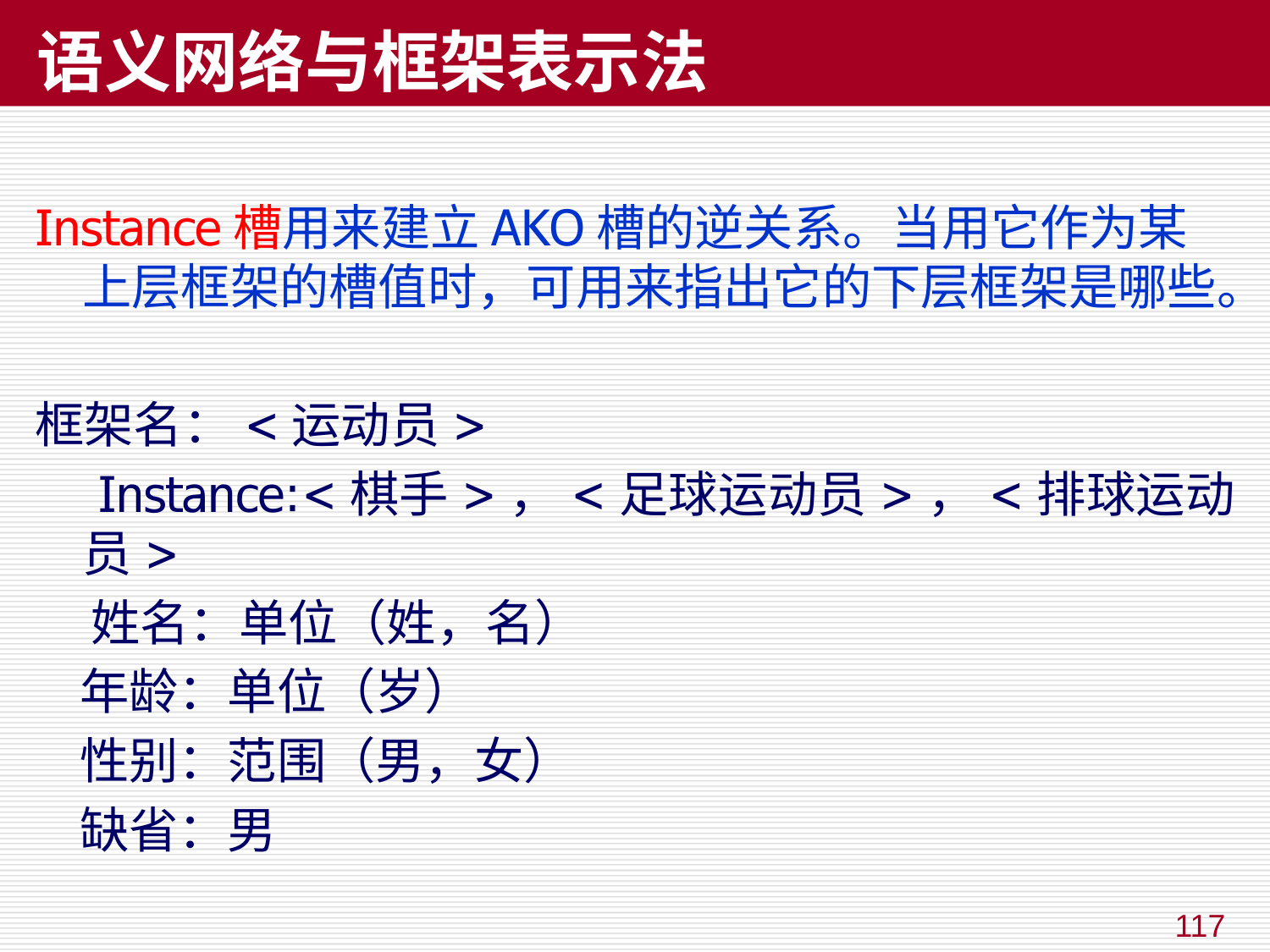

# 语义网络与框架表示法
Instance槽用来建立AKO槽的逆关系。当用它作为某上层框架的槽值时，可用来指出它的下层框架是哪些。

框架名：<运动员>
    Instance:<棋手>，<足球运动员>，<排球运动员>
    姓名：单位（姓，名）
   年龄：单位（岁）
   性别：范围（男，女）
   缺省：男
117